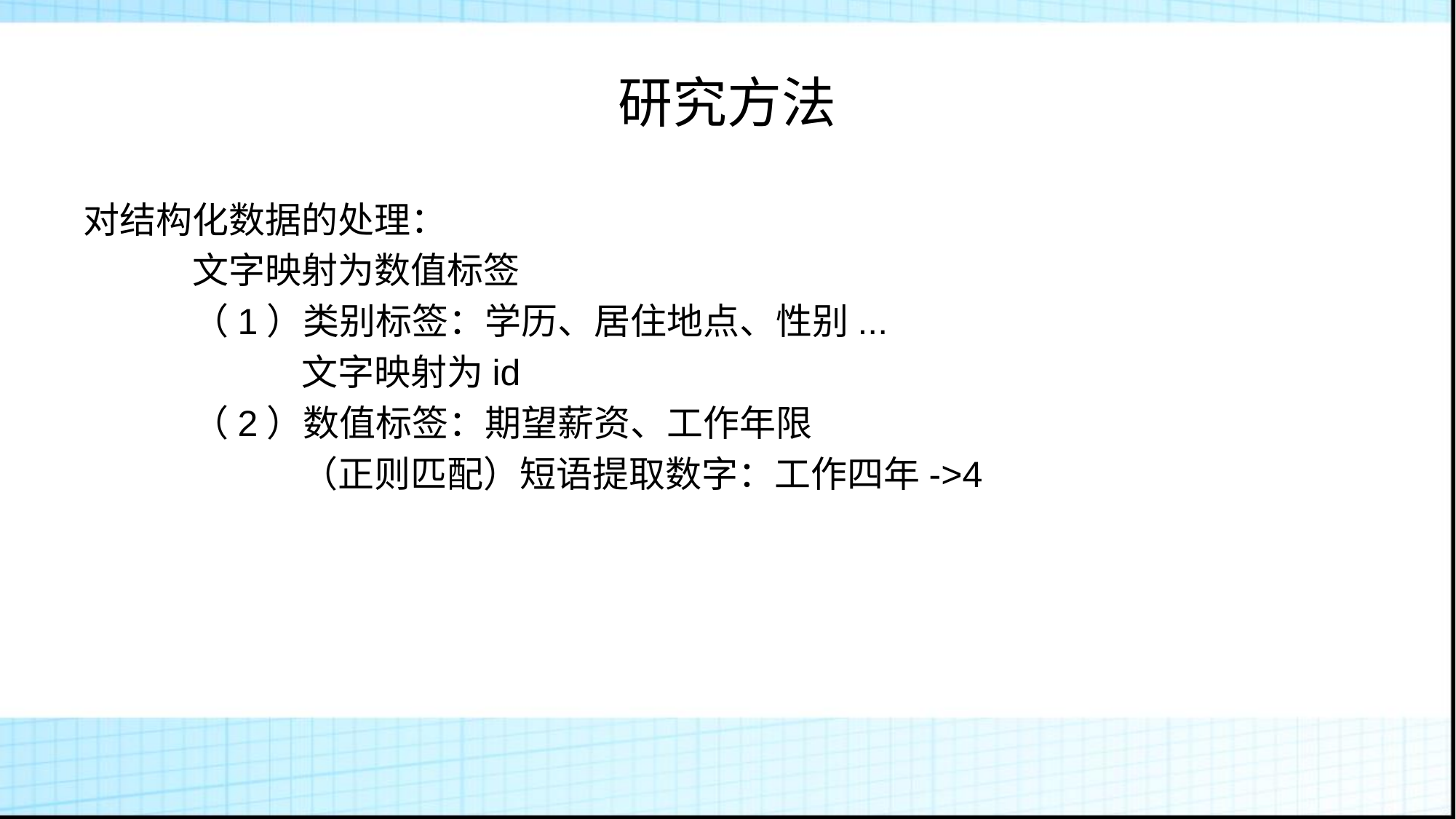

# 研究方法
对结构化数据的处理：
	文字映射为数值标签
	（1）类别标签：学历、居住地点、性别...
		文字映射为id
	（2）数值标签：期望薪资、工作年限
		（正则匹配）短语提取数字：工作四年->4